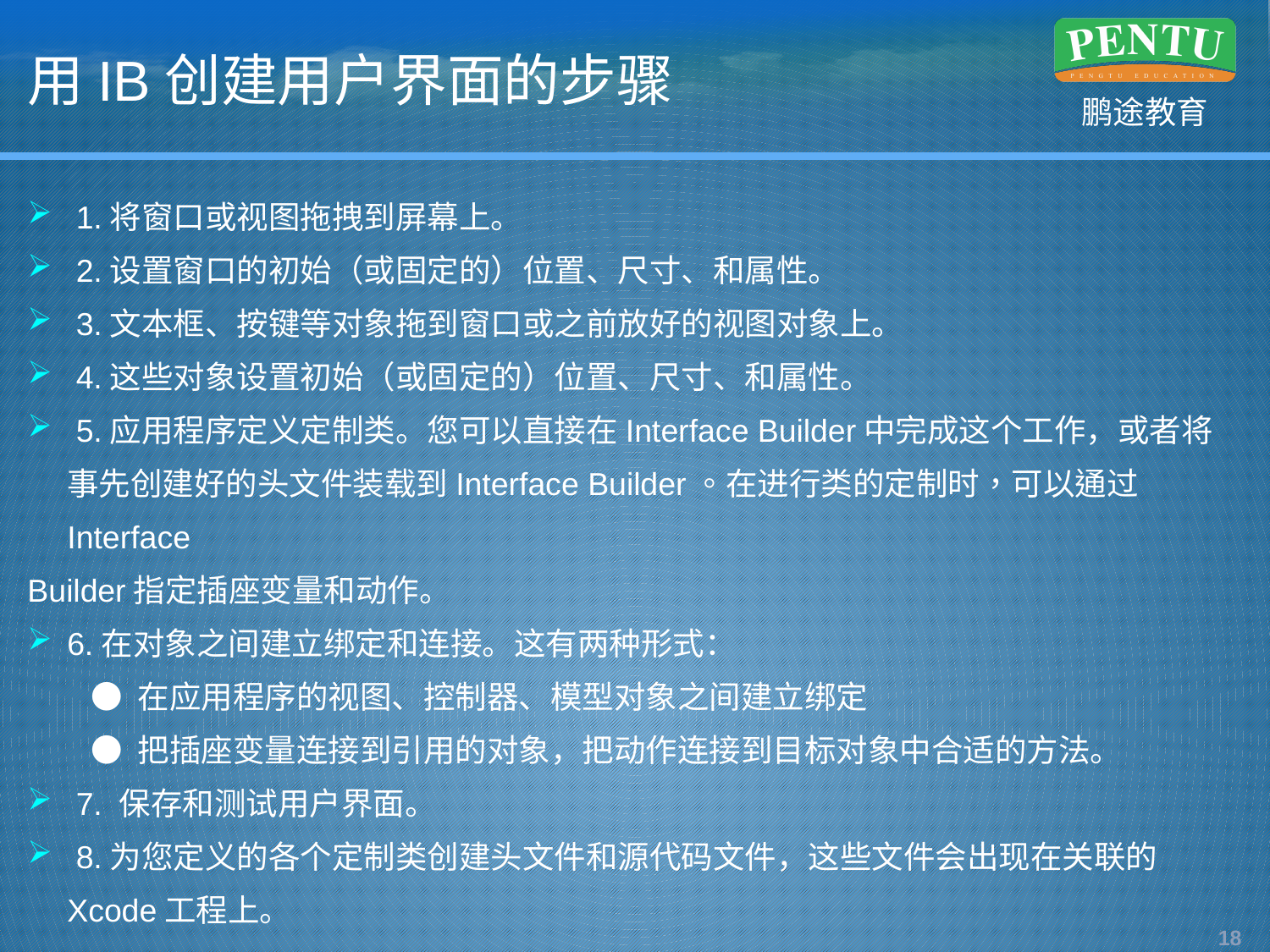

# 用IB创建用户界面的步骤
 1.将窗口或视图拖拽到屏幕上。
 2.设置窗口的初始（或固定的）位置、尺寸、和属性。
 3.文本框、按键等对象拖到窗口或之前放好的视图对象上。
 4.这些对象设置初始（或固定的）位置、尺寸、和属性。
 5.应用程序定义定制类。您可以直接在Interface Builder中完成这个工作，或者将事先创建好的头文件装载到Interface Builder。在进行类的定制时，可以通过Interface
Builder指定插座变量和动作。
6.在对象之间建立绑定和连接。这有两种形式：
● 在应用程序的视图、控制器、模型对象之间建立绑定
● 把插座变量连接到引用的对象，把动作连接到目标对象中合适的方法。
 7. 保存和测试用户界面。
 8.为您定义的各个定制类创建头文件和源代码文件，这些文件会出现在关联的Xcode工程上。
18